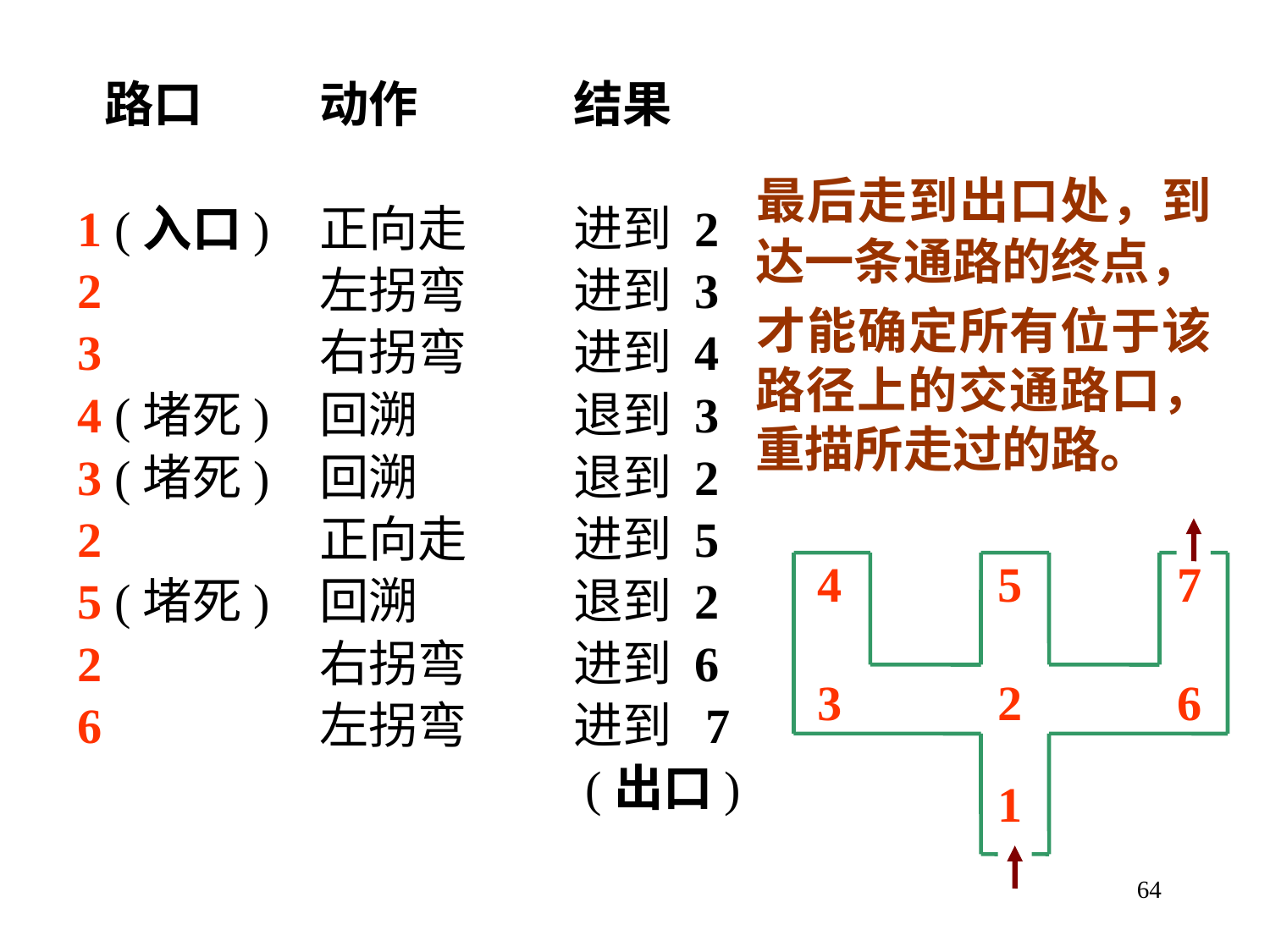

路口    	动作	    	结果

 1 (入口)   	正向走   	进到 2
 2	       	左拐弯   	进到 3
 3	       	右拐弯   	进到 4
 4 (堵死)    	回溯    	退到 3
 3 (堵死)    	回溯    	退到 2
 2	       	正向走  	进到 5
 5 (堵死)    	回溯    	退到 2
 2	       	右拐弯  	进到 6
 6	       	左拐弯  	进到  7
                                  	 (出口)
	最后走到出口处，到达一条通路的终点，
	才能确定所有位于该路径上的交通路口，重描所走过的路。

4

3
5

2

1
7

6

64